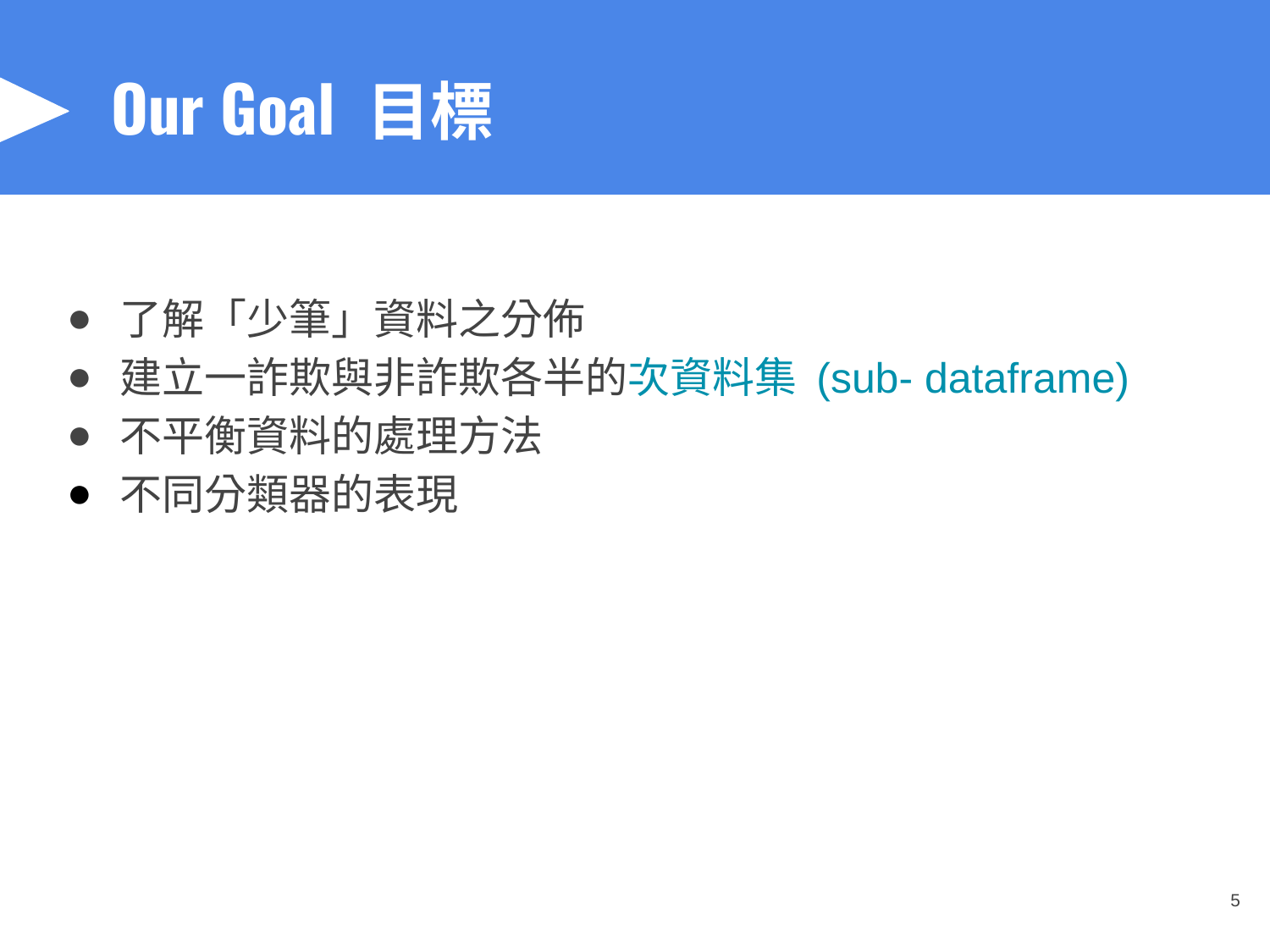

# Our Goal 目標
了解「少筆」資料之分佈
建立一詐欺與非詐欺各半的次資料集 (sub- dataframe)
不平衡資料的處理方法
不同分類器的表現
5